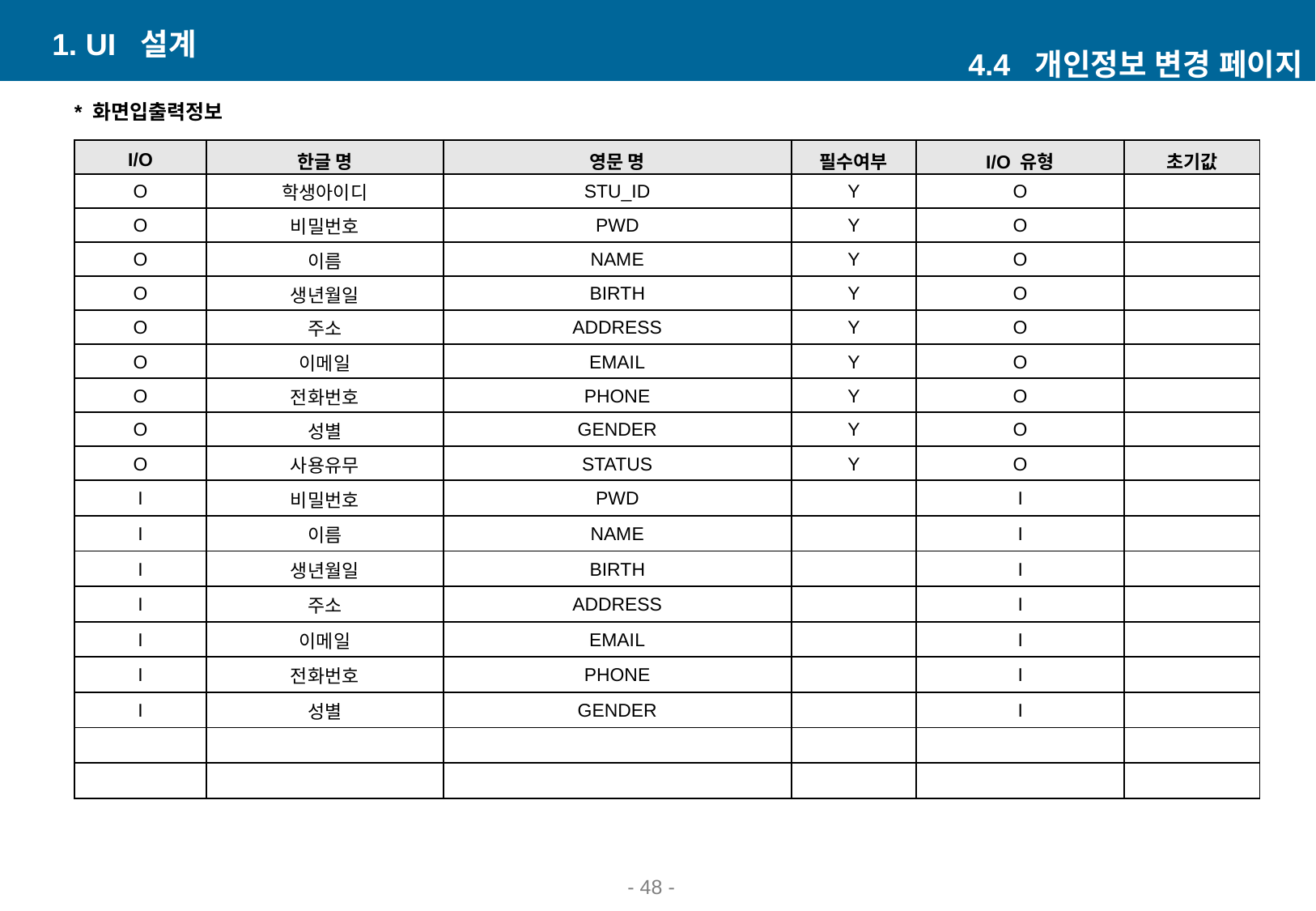

1. UI  설계
4.4  개인정보 변경 페이지
* 화면입출력정보
| I/O | 한글 명 | 영문 명 | 필수여부 | I/O 유형 | 초기값 |
| --- | --- | --- | --- | --- | --- |
| O | 학생아이디 | STU\_ID | Y | O |  |
| O | 비밀번호 | PWD | Y | O |  |
| O | 이름 | NAME | Y | O |  |
| O | 생년월일 | BIRTH | Y | O |  |
| O | 주소 | ADDRESS | Y | O |  |
| O | 이메일 | EMAIL | Y | O |  |
| O | 전화번호 | PHONE | Y | O |  |
| O | 성별 | GENDER | Y | O |  |
| O | 사용유무 | STATUS | Y | O |  |
| I | 비밀번호 | PWD |  | I |  |
| I | 이름 | NAME |  | I |  |
| I | 생년월일 | BIRTH |  | I |  |
| I | 주소 | ADDRESS |  | I |  |
| I | 이메일 | EMAIL |  | I |  |
| I | 전화번호 | PHONE |  | I |  |
| I | 성별 | GENDER |  | I |  |
|  |  |  |  |  |  |
|  |  |  |  |  |  |
- 48 -